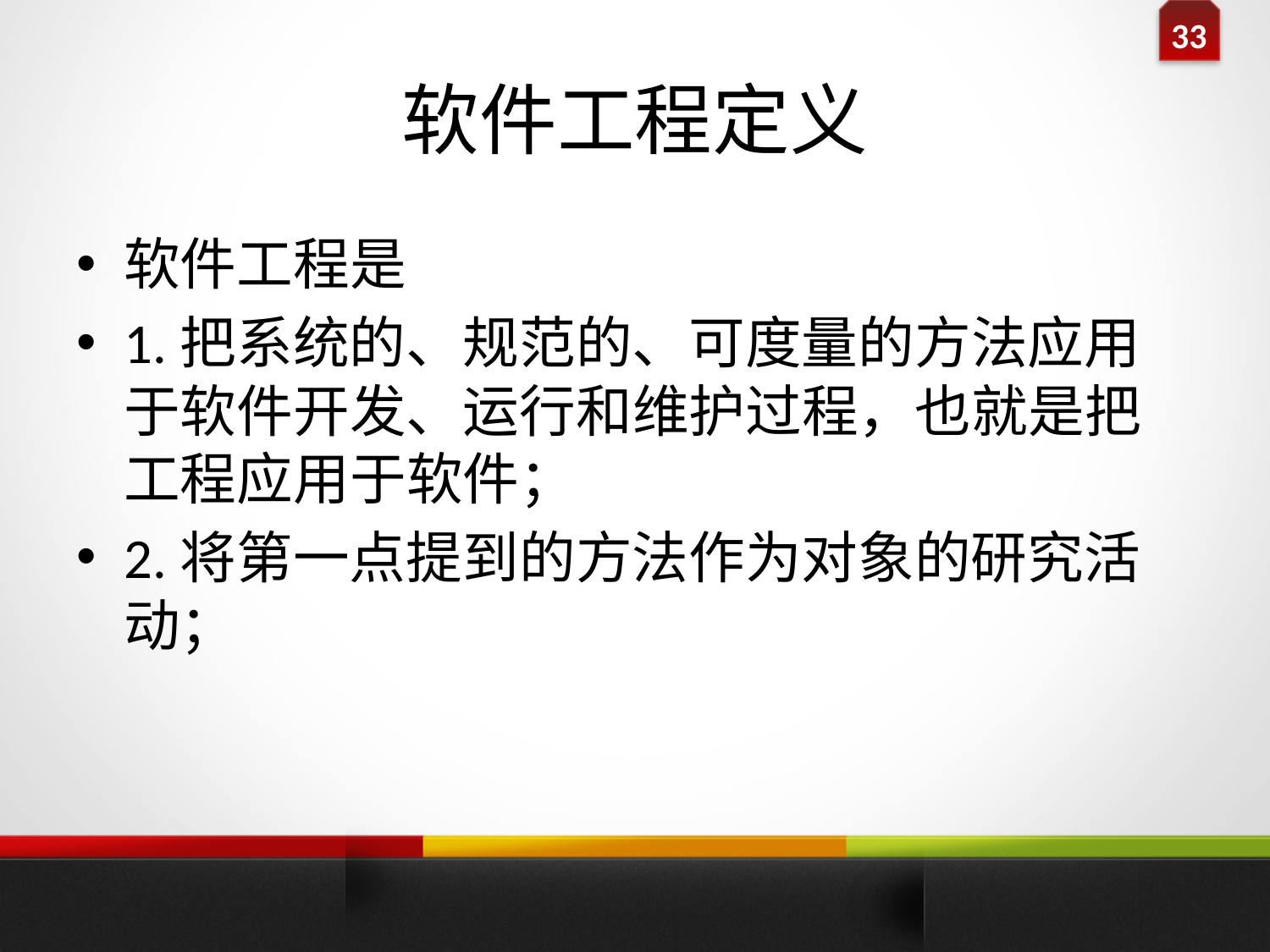

# 软件工程定义
软件工程是
1.把系统的、规范的、可度量的方法应用于软件开发、运行和维护过程，也就是把工程应用于软件；
2.将第一点提到的方法作为对象的研究活动；

33